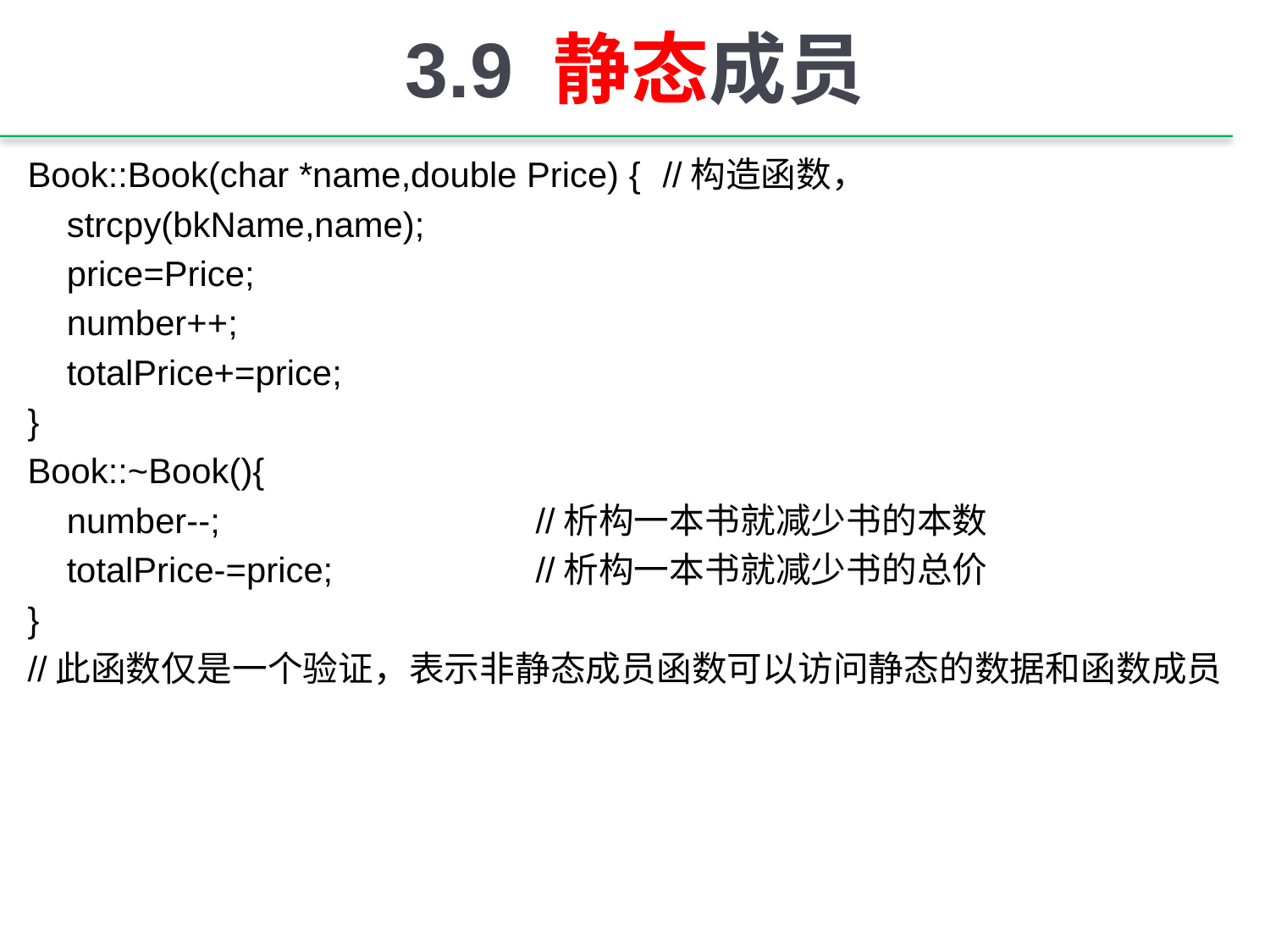

# 3.9 静态成员
Book::Book(char *name,double Price) {	//构造函数，
    strcpy(bkName,name);
    price=Price;
    number++;
    totalPrice+=price;
}
Book::~Book(){
    number--;			//析构一本书就减少书的本数
    totalPrice-=price;		//析构一本书就减少书的总价
}
//此函数仅是一个验证，表示非静态成员函数可以访问静态的数据和函数成员